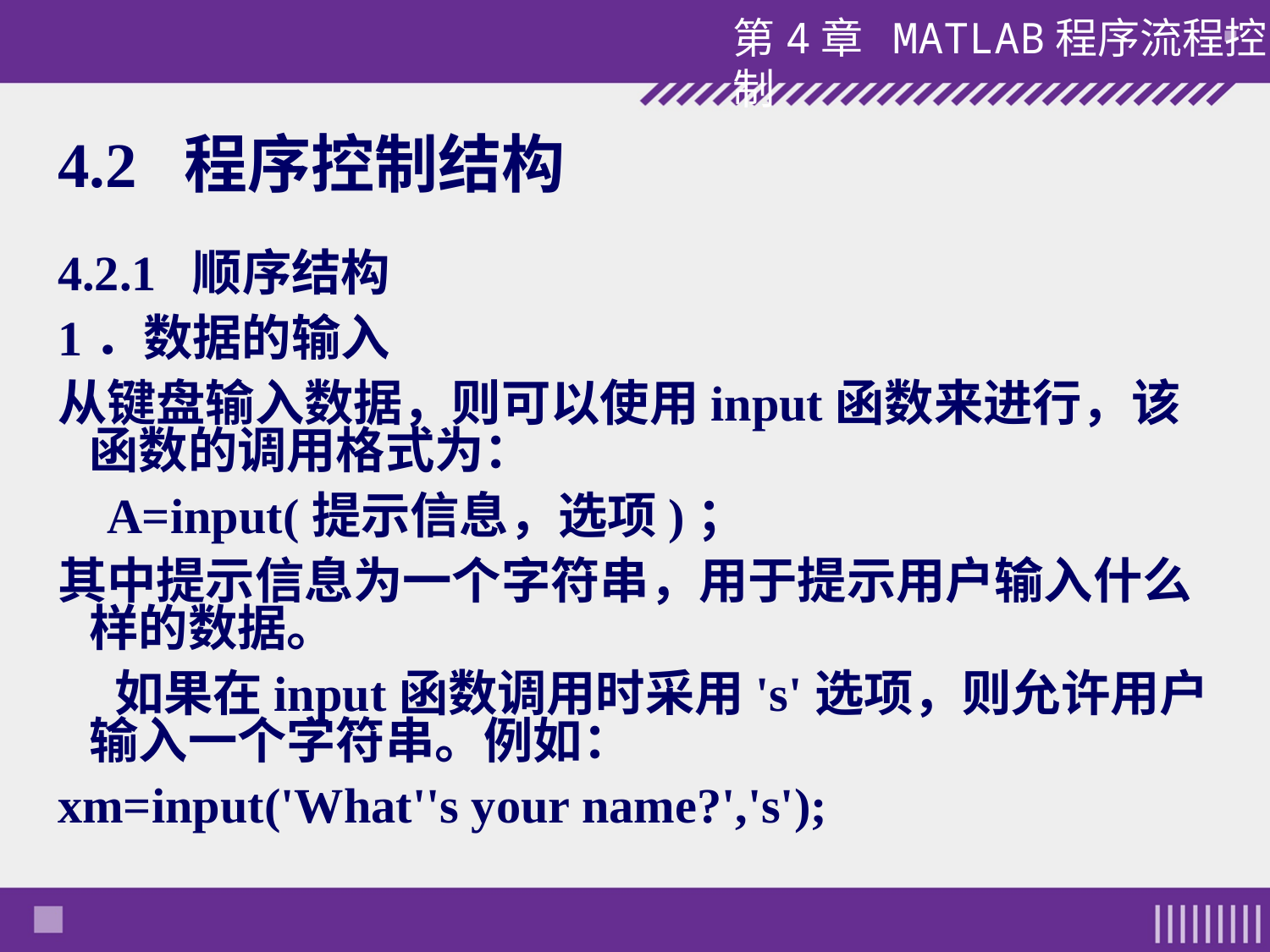

4.2  程序控制结构

4.2.1  顺序结构
1．数据的输入
从键盘输入数据，则可以使用input函数来进行，该函数的调用格式为：
    A=input(提示信息，选项)；
其中提示信息为一个字符串，用于提示用户输入什么样的数据。
    如果在input函数调用时采用's'选项，则允许用户输入一个字符串。例如：
xm=input('What''s your name?','s');